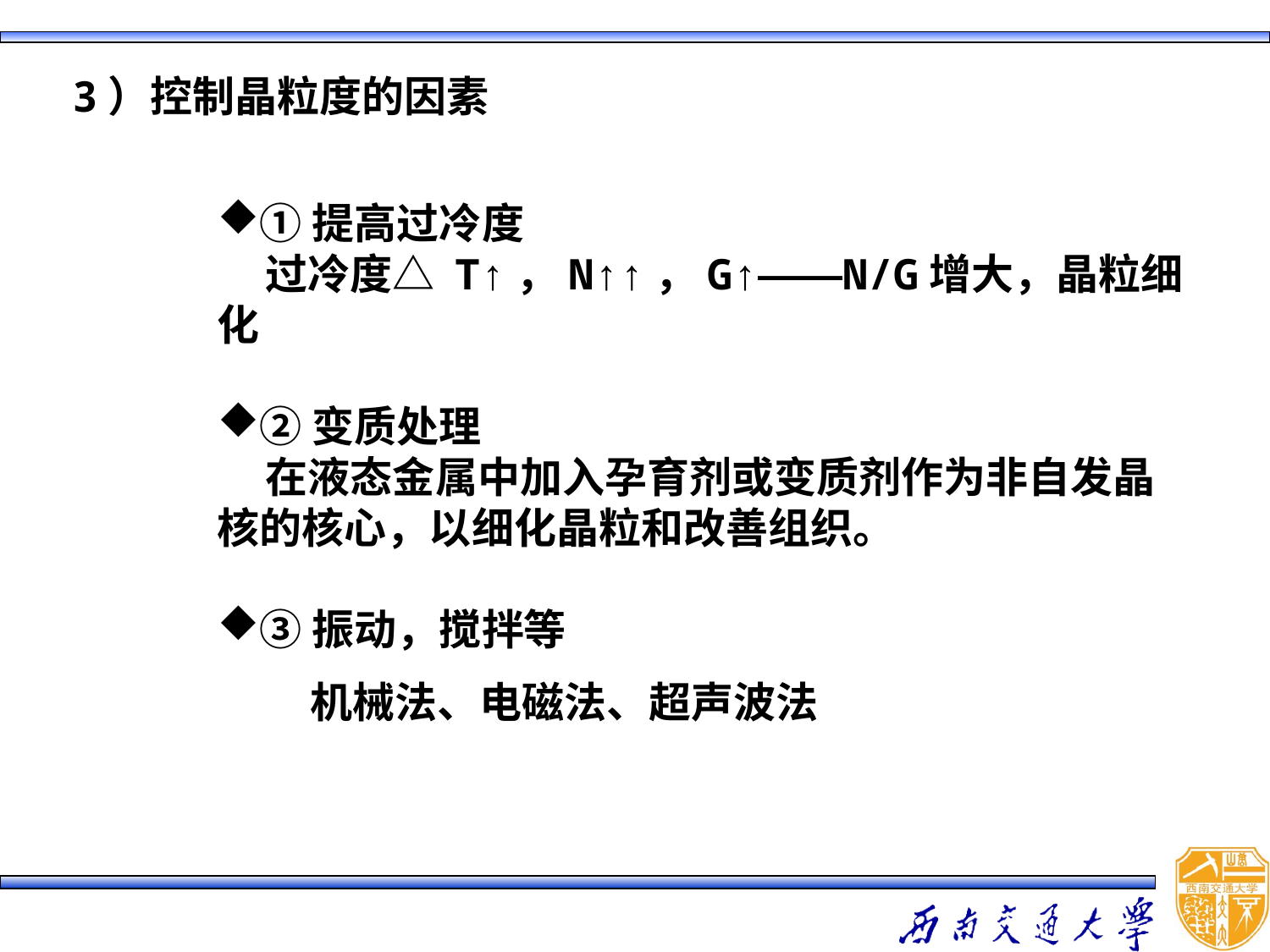

3）控制晶粒度的因素
①提高过冷度
    过冷度△ T↑，N↑↑，G↑——N/G增大，晶粒细化

②变质处理
    在液态金属中加入孕育剂或变质剂作为非自发晶核的核心，以细化晶粒和改善组织。

③振动，搅拌等
机械法、电磁法、超声波法